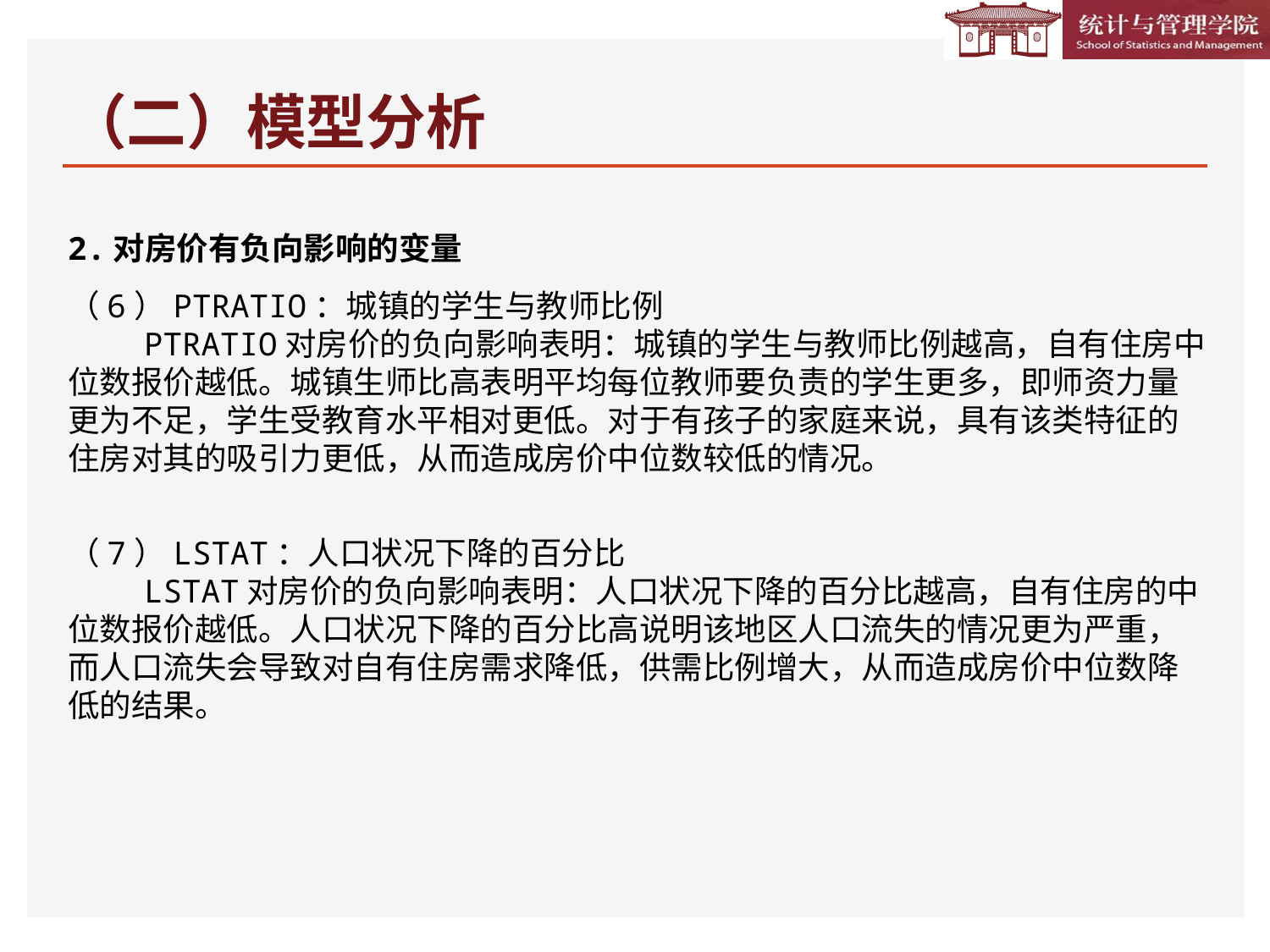

# （二）模型分析
2.对房价有负向影响的变量
（6）PTRATIO：城镇的学生与教师比例
    PTRATIO对房价的负向影响表明：城镇的学生与教师比例越高，自有住房中位数报价越低。城镇生师比高表明平均每位教师要负责的学生更多，即师资力量更为不足，学生受教育水平相对更低。对于有孩子的家庭来说，具有该类特征的住房对其的吸引力更低，从而造成房价中位数较低的情况。

（7）LSTAT：人口状况下降的百分比
    LSTAT对房价的负向影响表明：人口状况下降的百分比越高，自有住房的中位数报价越低。人口状况下降的百分比高说明该地区人口流失的情况更为严重，而人口流失会导致对自有住房需求降低，供需比例增大，从而造成房价中位数降低的结果。